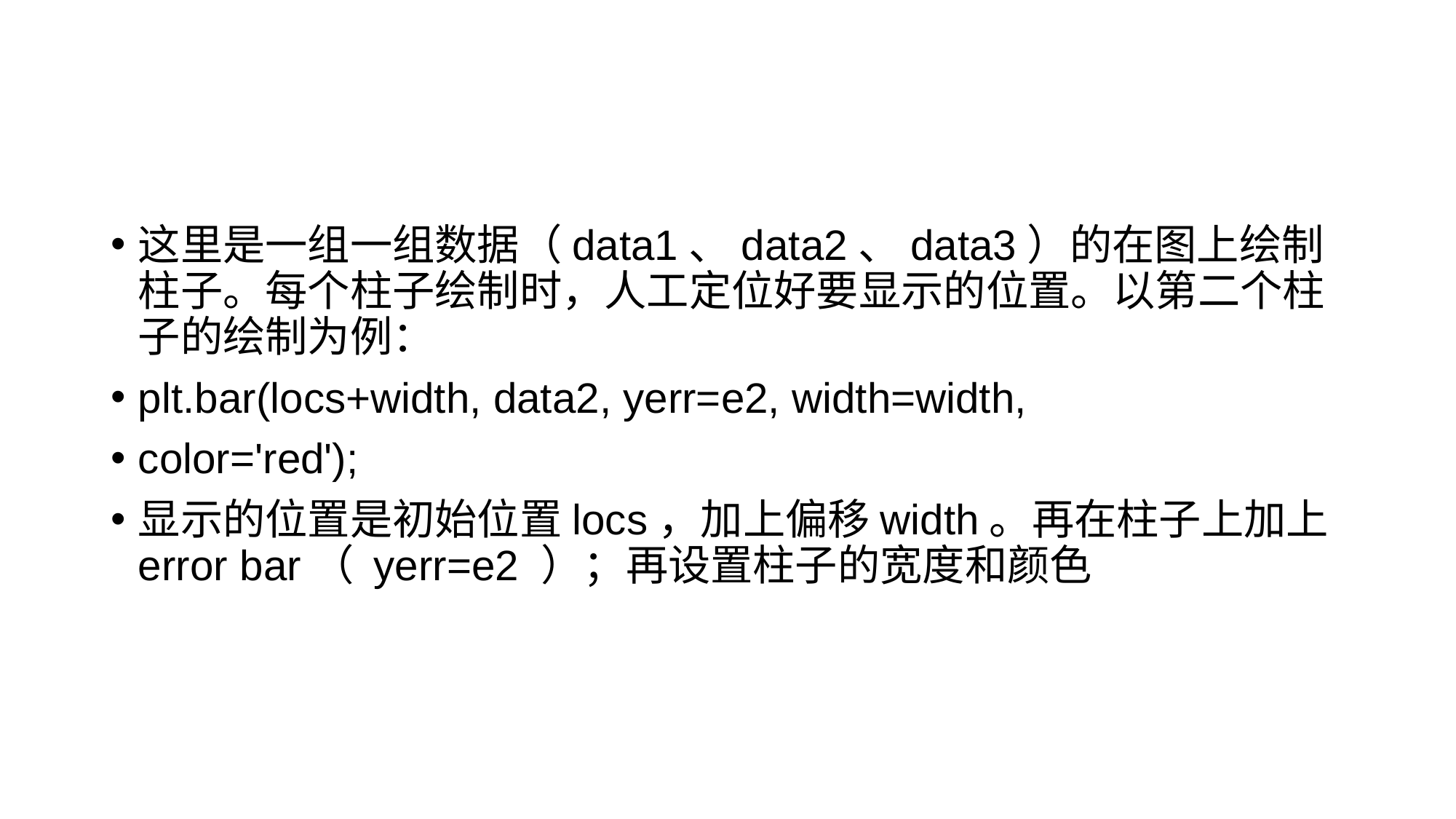

#
这里是一组一组数据（data1、data2、data3）的在图上绘制柱子。每个柱子绘制时，人工定位好要显示的位置。以第二个柱子的绘制为例：
plt.bar(locs+width, data2, yerr=e2, width=width,
color='red');
显示的位置是初始位置locs，加上偏移width。再在柱子上加上error bar（ yerr=e2 ）；再设置柱子的宽度和颜色